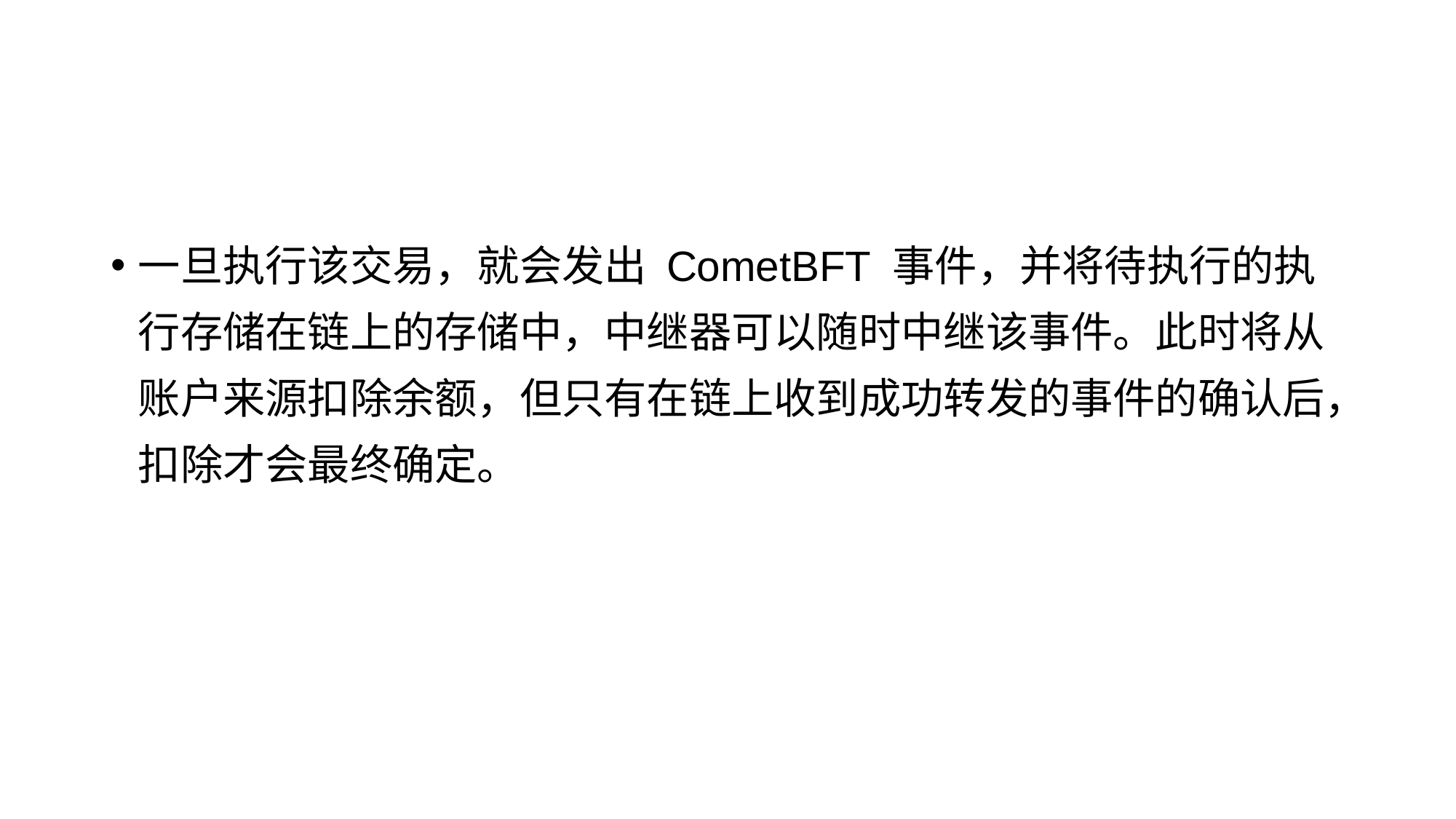

一旦执行该交易，就会发出 CometBFT 事件，并将待执行的执行存储在链上的存储中，中继器可以随时中继该事件。此时将从账户来源扣除余额，但只有在链上收到成功转发的事件的确认后，扣除才会最终确定。